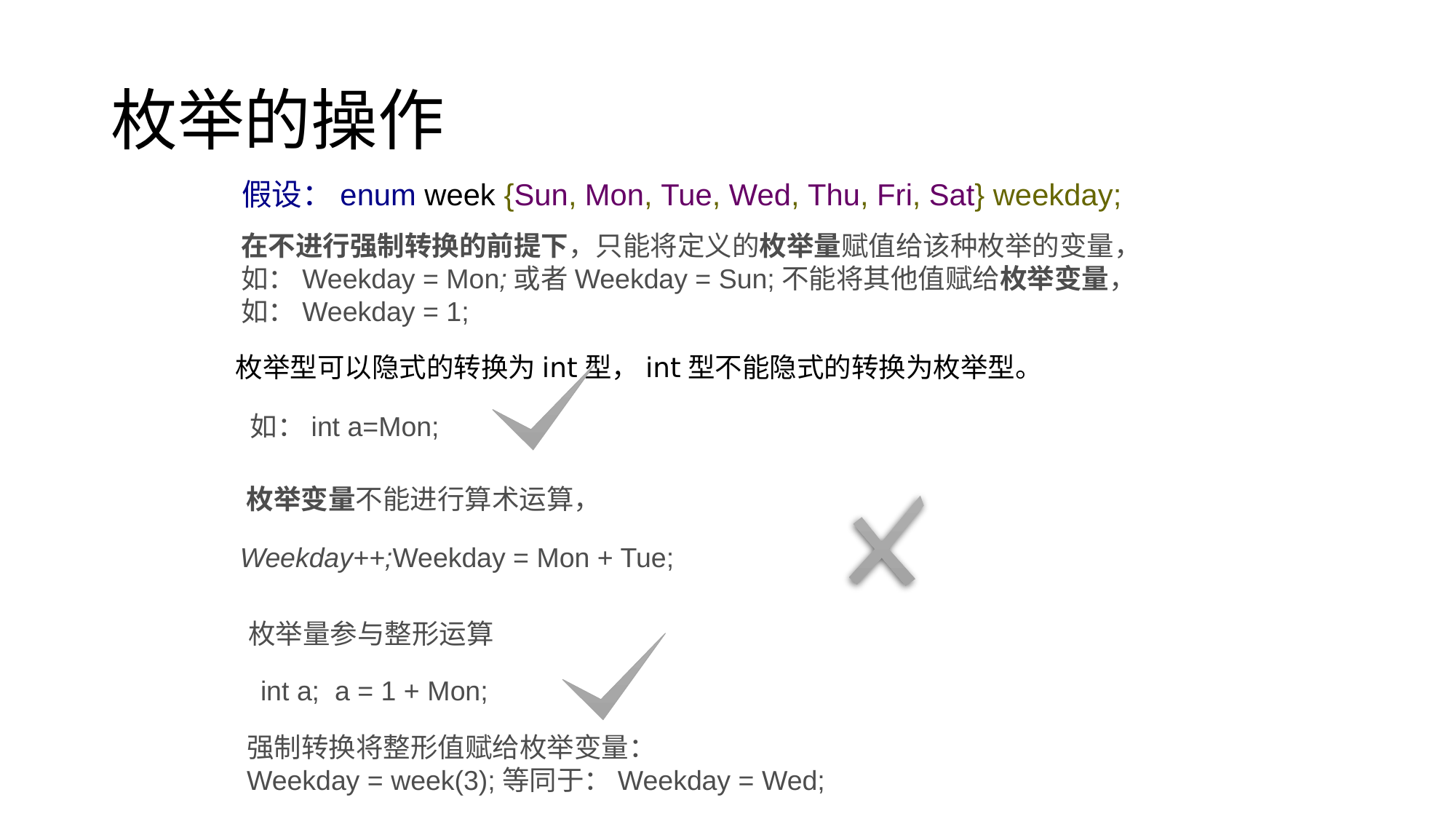

# 枚举的操作
假设：enum week {Sun, Mon, Tue, Wed, Thu, Fri, Sat} weekday;
在不进行强制转换的前提下，只能将定义的枚举量赋值给该种枚举的变量，如：Weekday = Mon;或者Weekday = Sun;不能将其他值赋给枚举变量，如：Weekday = 1;
枚举型可以隐式的转换为int型，int型不能隐式的转换为枚举型。

如：int a=Mon;
枚举变量不能进行算术运算，

Weekday++;Weekday = Mon + Tue;
枚举量参与整形运算

int a;  a = 1 + Mon;
强制转换将整形值赋给枚举变量：
Weekday = week(3);等同于：Weekday = Wed;